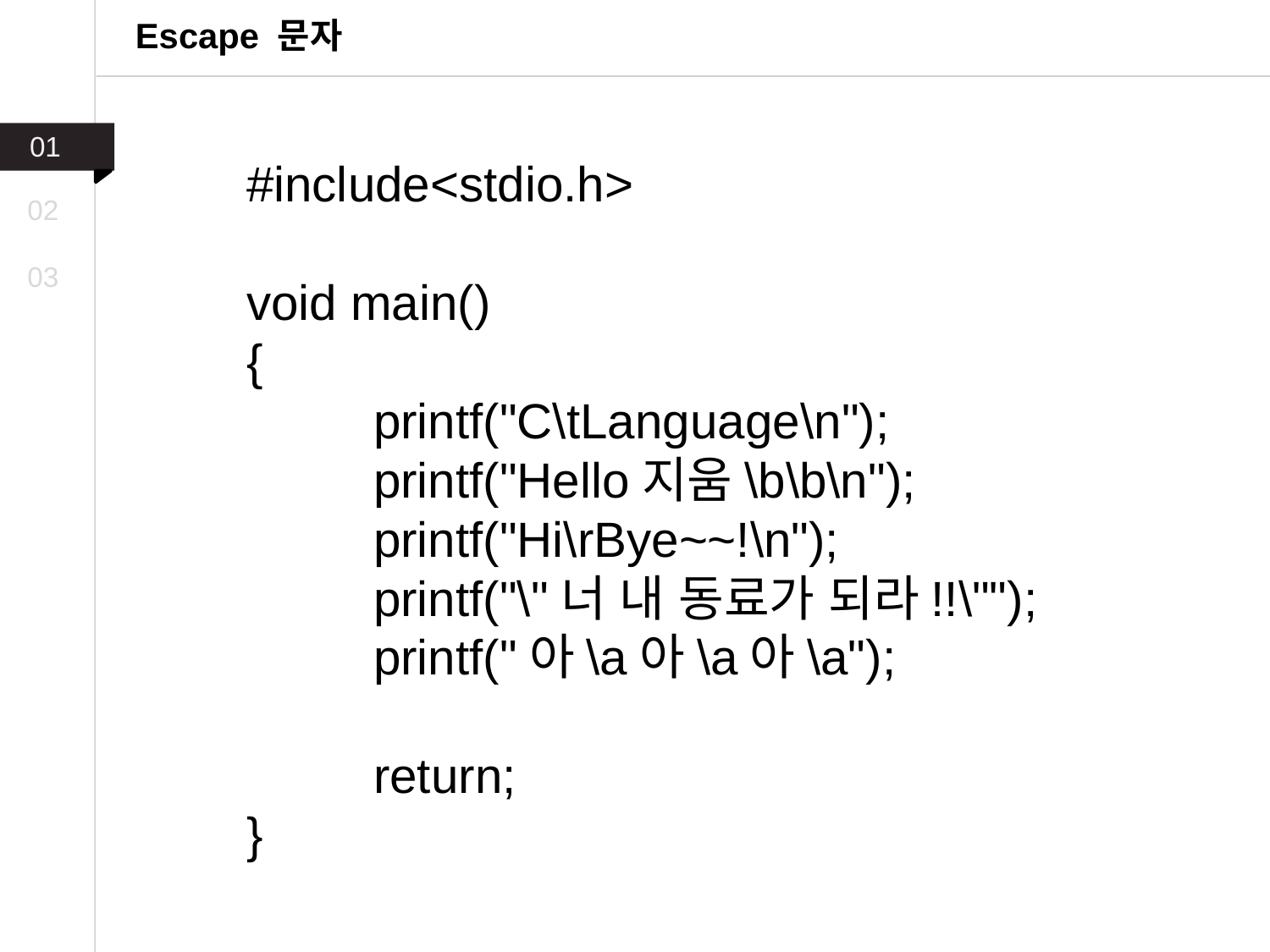

Escape 문자
01

#include<stdio.h>

void main()
{
	printf("C\tLanguage\n");
	printf("Hello지움\b\b\n");
	printf("Hi\rBye~~!\n");
	printf("\"너 내 동료가 되라!!\"");
	printf("아\a아\a아\a");

	return;
}

02
03